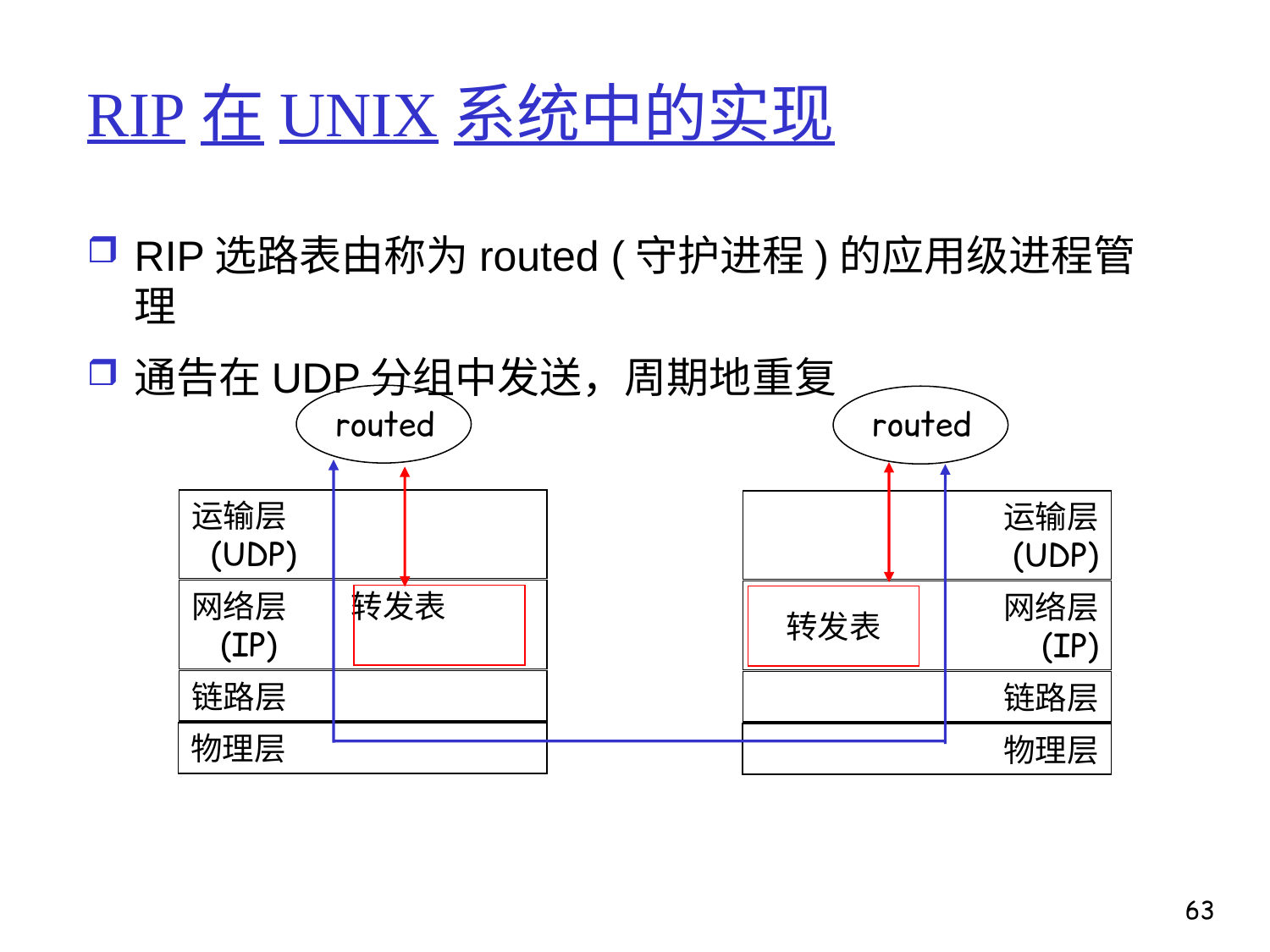

# RIP在UNIX系统中的实现
RIP选路表由称为routed (守护进程)的应用级进程管理
通告在UDP分组中发送，周期地重复

routed

routed

运输层
  (UDP)
运输层
  (UDP)
网络层         转发表
   (IP)
网络层
   (IP)

转发表
链路层
链路层
物理层
物理层

63